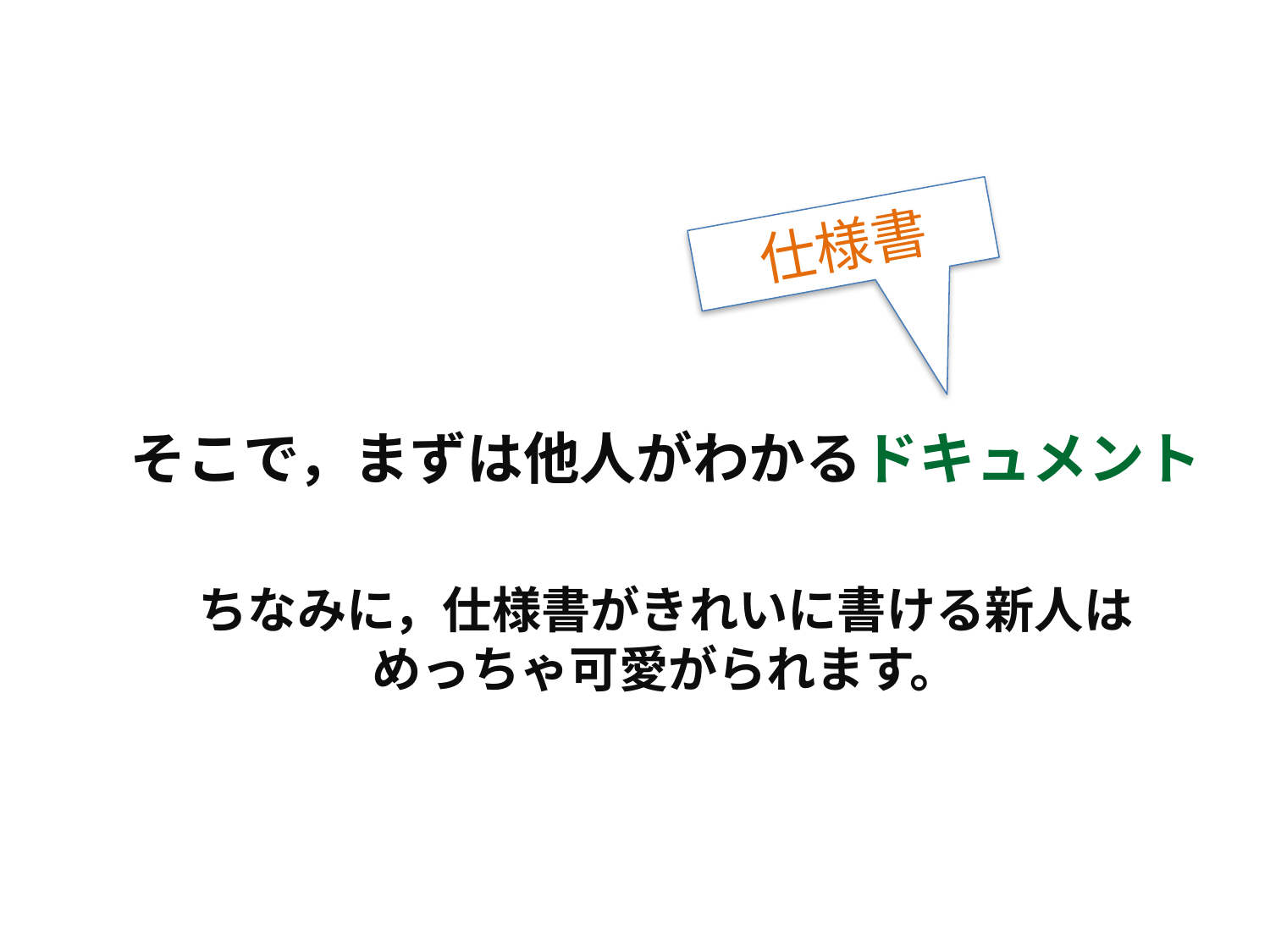

仕様書
そこで，まずは他人がわかるドキュメント

ちなみに，仕様書がきれいに書ける新人は
めっちゃ可愛がられます。